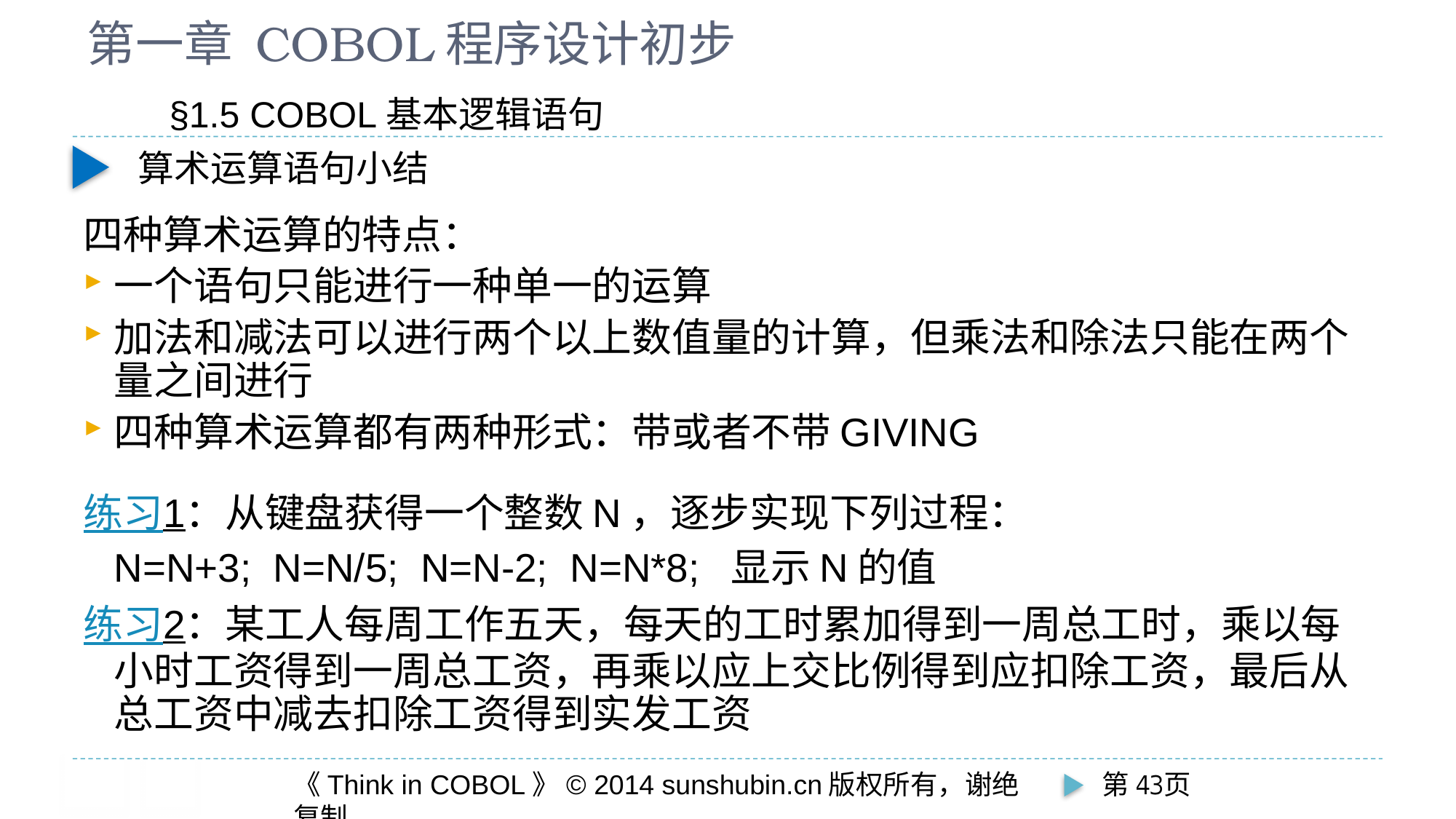

# 第一章 COBOL程序设计初步
§1.5 COBOL基本逻辑语句

算术运算语句小结
四种算术运算的特点：
一个语句只能进行一种单一的运算
加法和减法可以进行两个以上数值量的计算，但乘法和除法只能在两个量之间进行
四种算术运算都有两种形式：带或者不带GIVING

练习1：从键盘获得一个整数N，逐步实现下列过程：
		N=N+3;  N=N/5;  N=N-2;  N=N*8;  显示N的值
练习2：某工人每周工作五天，每天的工时累加得到一周总工时，乘以每小时工资得到一周总工资，再乘以应上交比例得到应扣除工资，最后从总工资中减去扣除工资得到实发工资